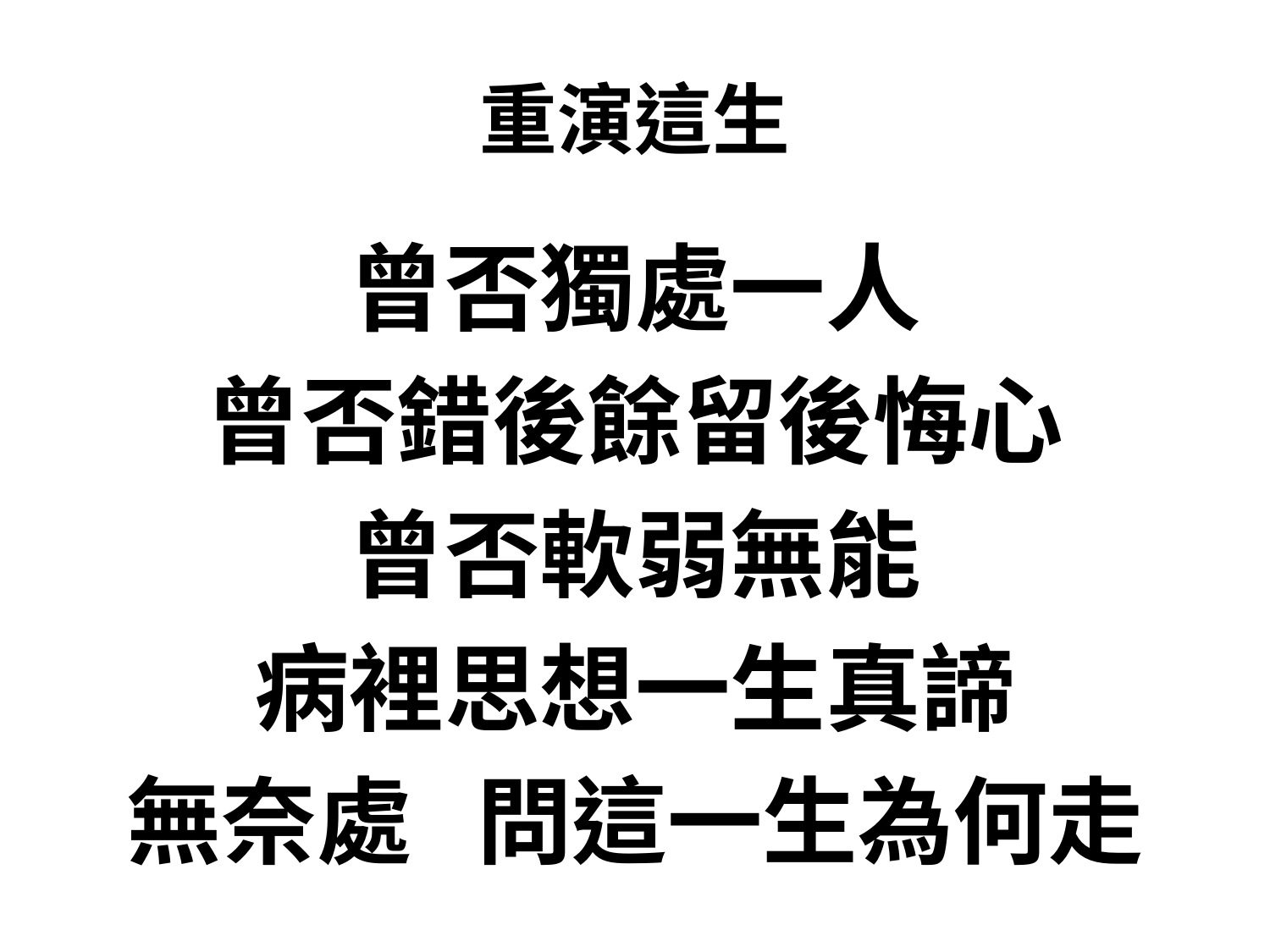

# 重演這生
曾否獨處一人
曾否錯後餘留後悔心
曾否軟弱無能
病裡思想一生真諦
無奈處   問這一生為何走